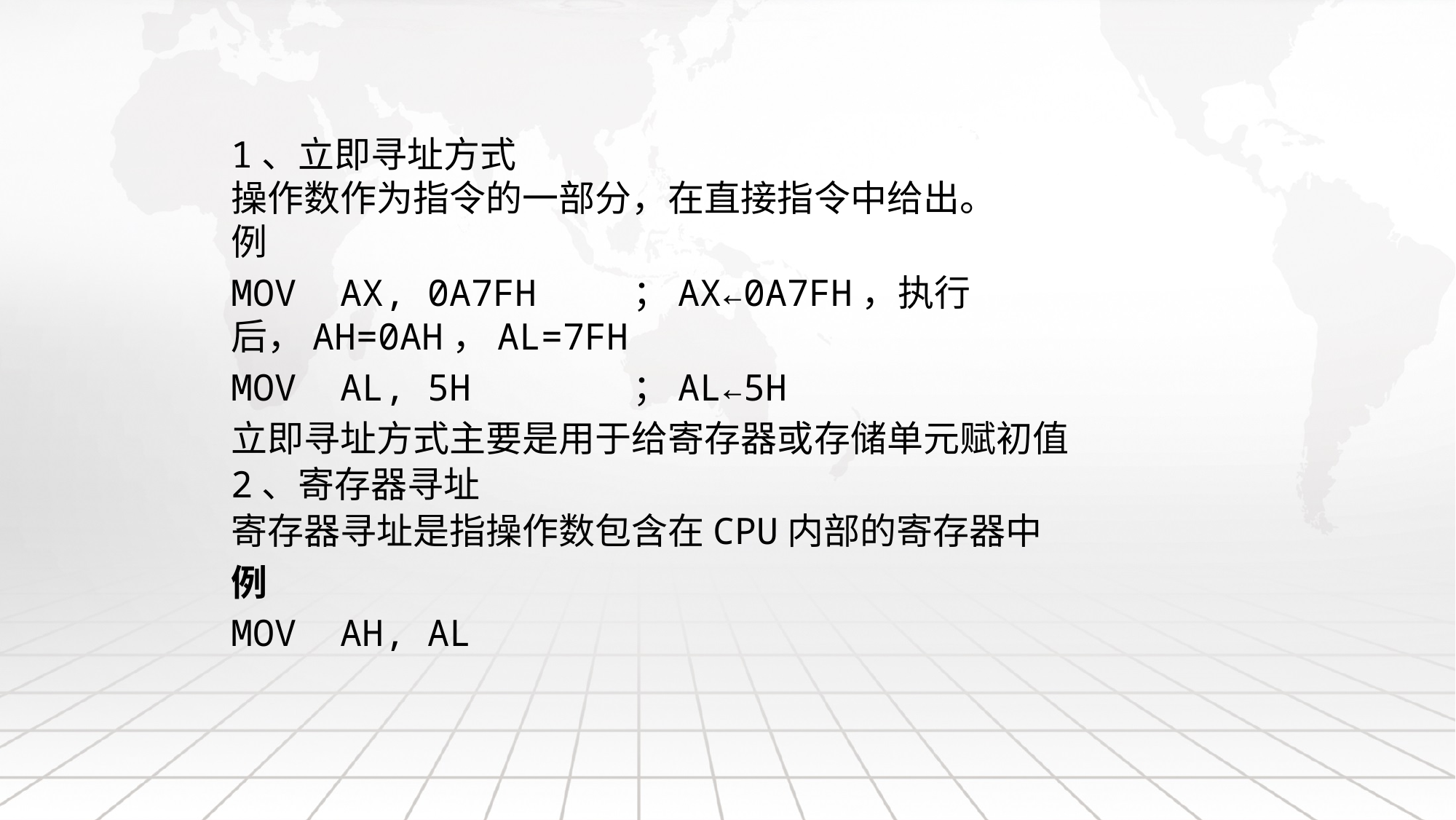

1、立即寻址方式
操作数作为指令的一部分，在直接指令中给出。
例
MOV  AX, 0A7FH    ；AX←0A7FH，执行后，AH=0AH，AL=7FH
MOV  AL, 5H       ；AL←5H
立即寻址方式主要是用于给寄存器或存储单元赋初值
2、寄存器寻址
寄存器寻址是指操作数包含在CPU内部的寄存器中
例
MOV  AH, AL